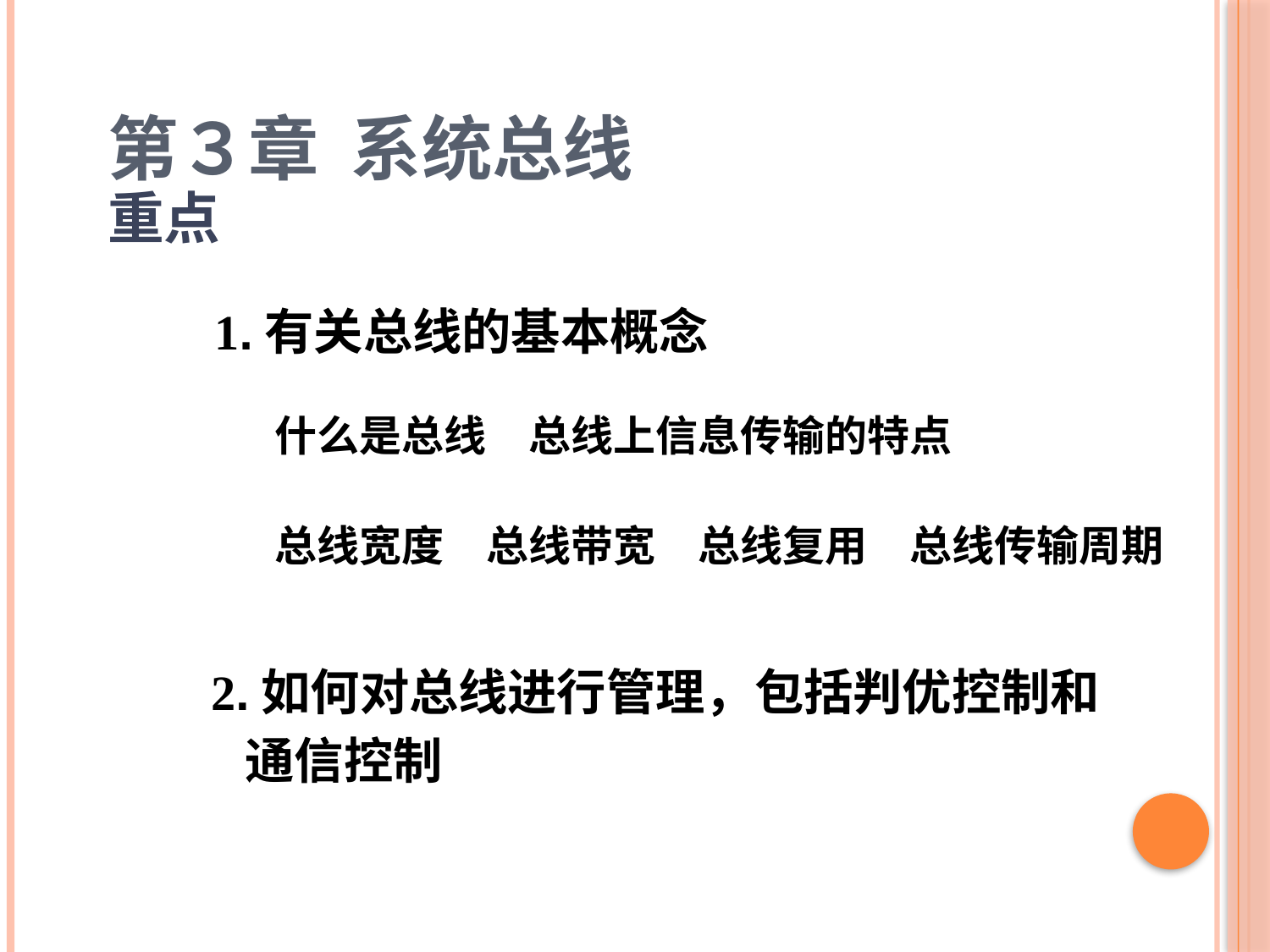

# 第３章  系统总线
重点
1.有关总线的基本概念
什么是总线　总线上信息传输的特点
总线宽度　总线带宽　总线复用　总线传输周期
2.如何对总线进行管理，包括判优控制和
  通信控制